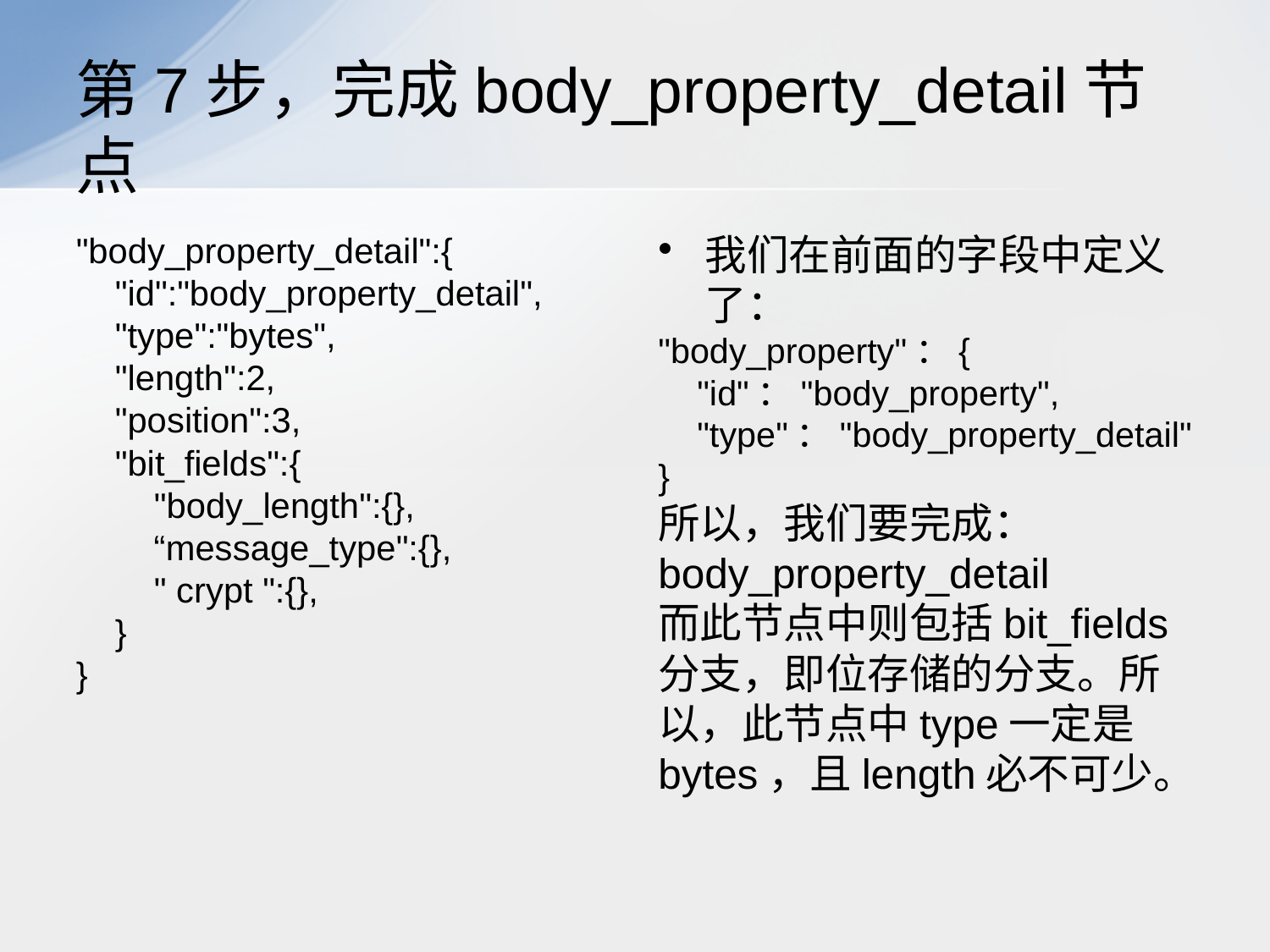

# 第7步，完成body_property_detail节点
"body_property_detail":{
    "id":"body_property_detail",
    "type":"bytes",
    "length":2,
    "position":3,
    "bit_fields":{
        "body_length":{},
        “message_type":{},
        " crypt ":{},
    }
}
我们在前面的字段中定义了：
"body_property"：{
    "id"："body_property",
    "type"："body_property_detail"
}
所以，我们要完成： body_property_detail
而此节点中则包括bit_fields分支，即位存储的分支。所以，此节点中type一定是bytes，且length必不可少。